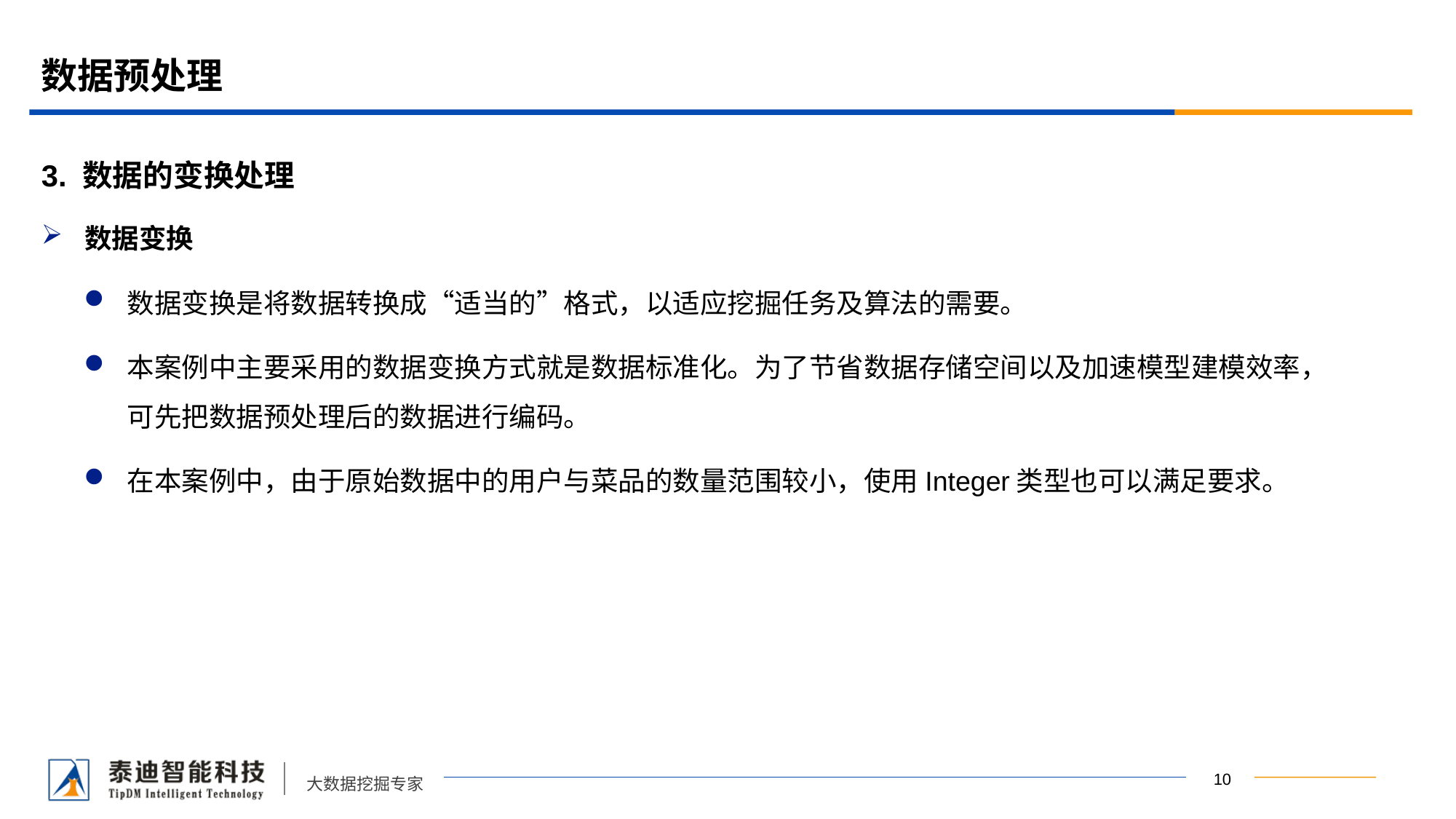

# 数据预处理
3. 数据的变换处理
数据变换
数据变换是将数据转换成“适当的”格式，以适应挖掘任务及算法的需要。
本案例中主要采用的数据变换方式就是数据标准化。为了节省数据存储空间以及加速模型建模效率，可先把数据预处理后的数据进行编码。
在本案例中，由于原始数据中的用户与菜品的数量范围较小，使用Integer类型也可以满足要求。